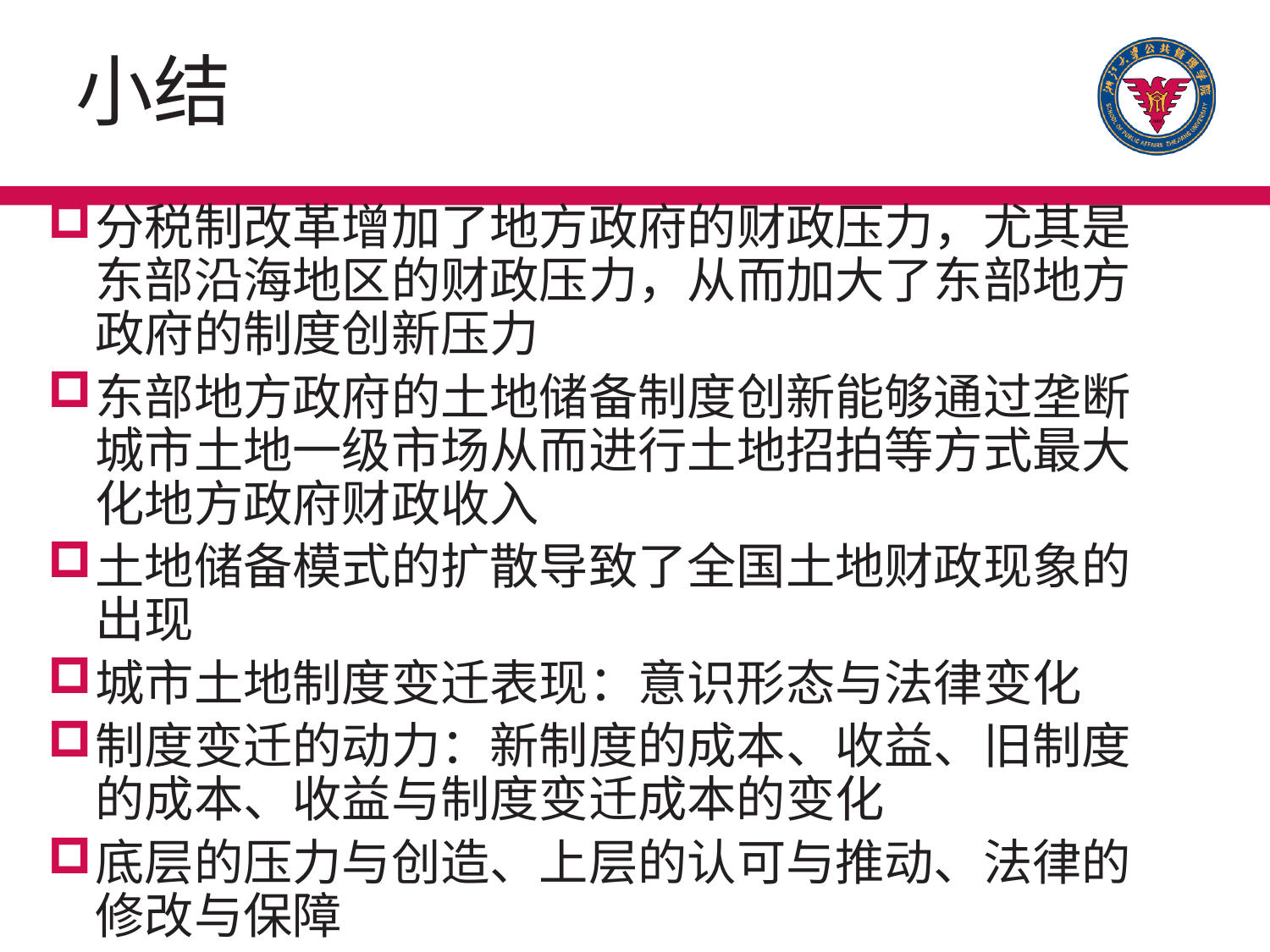

# 小结
分税制改革增加了地方政府的财政压力，尤其是东部沿海地区的财政压力，从而加大了东部地方政府的制度创新压力
东部地方政府的土地储备制度创新能够通过垄断城市土地一级市场从而进行土地招拍等方式最大化地方政府财政收入
土地储备模式的扩散导致了全国土地财政现象的出现
城市土地制度变迁表现：意识形态与法律变化
制度变迁的动力：新制度的成本、收益、旧制度的成本、收益与制度变迁成本的变化
底层的压力与创造、上层的认可与推动、法律的修改与保障